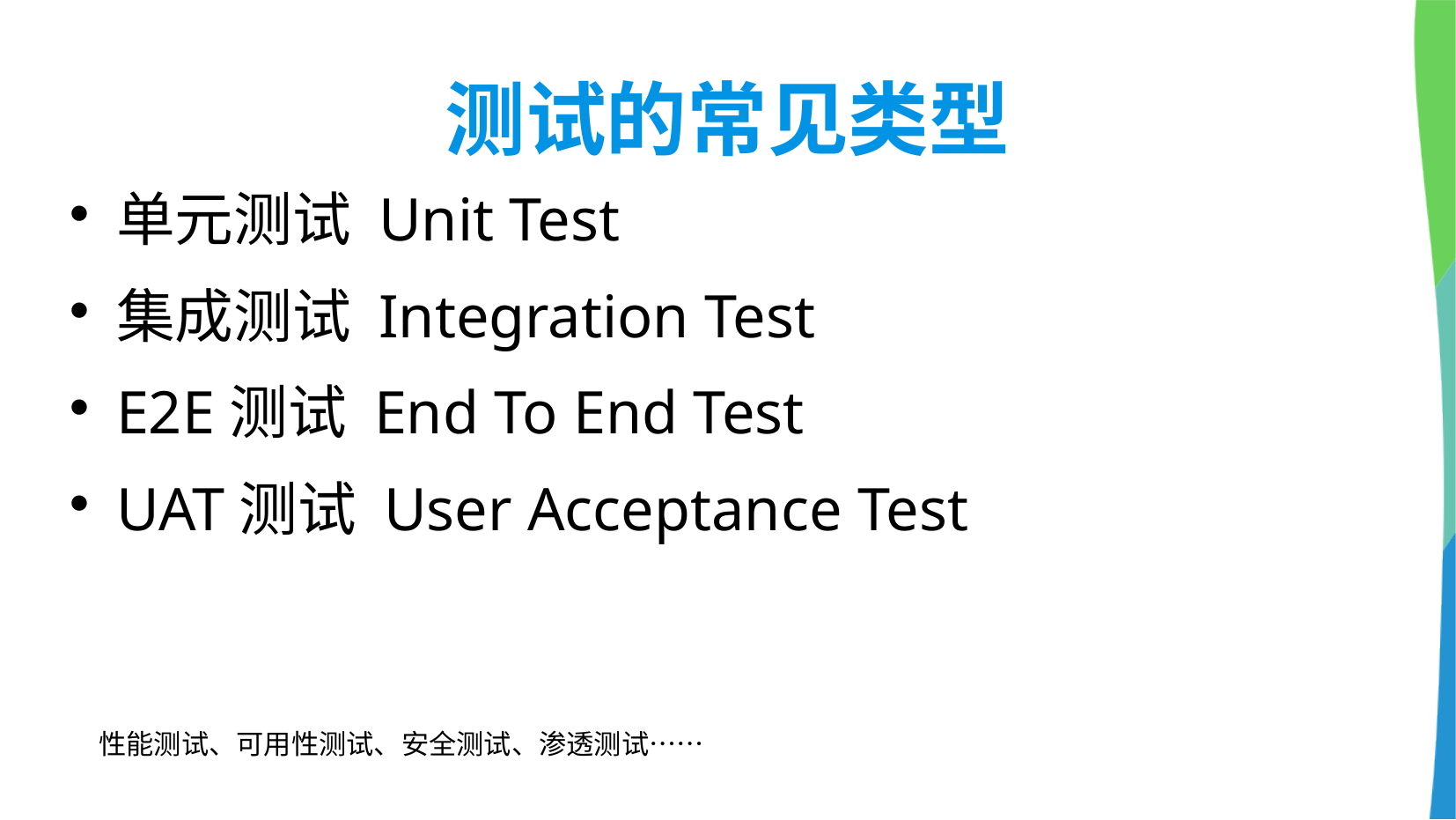

# 测试的常见类型
单元测试 Unit Test
集成测试 Integration Test
E2E测试 End To End Test
UAT测试 User Acceptance Test
性能测试、可用性测试、安全测试、渗透测试……